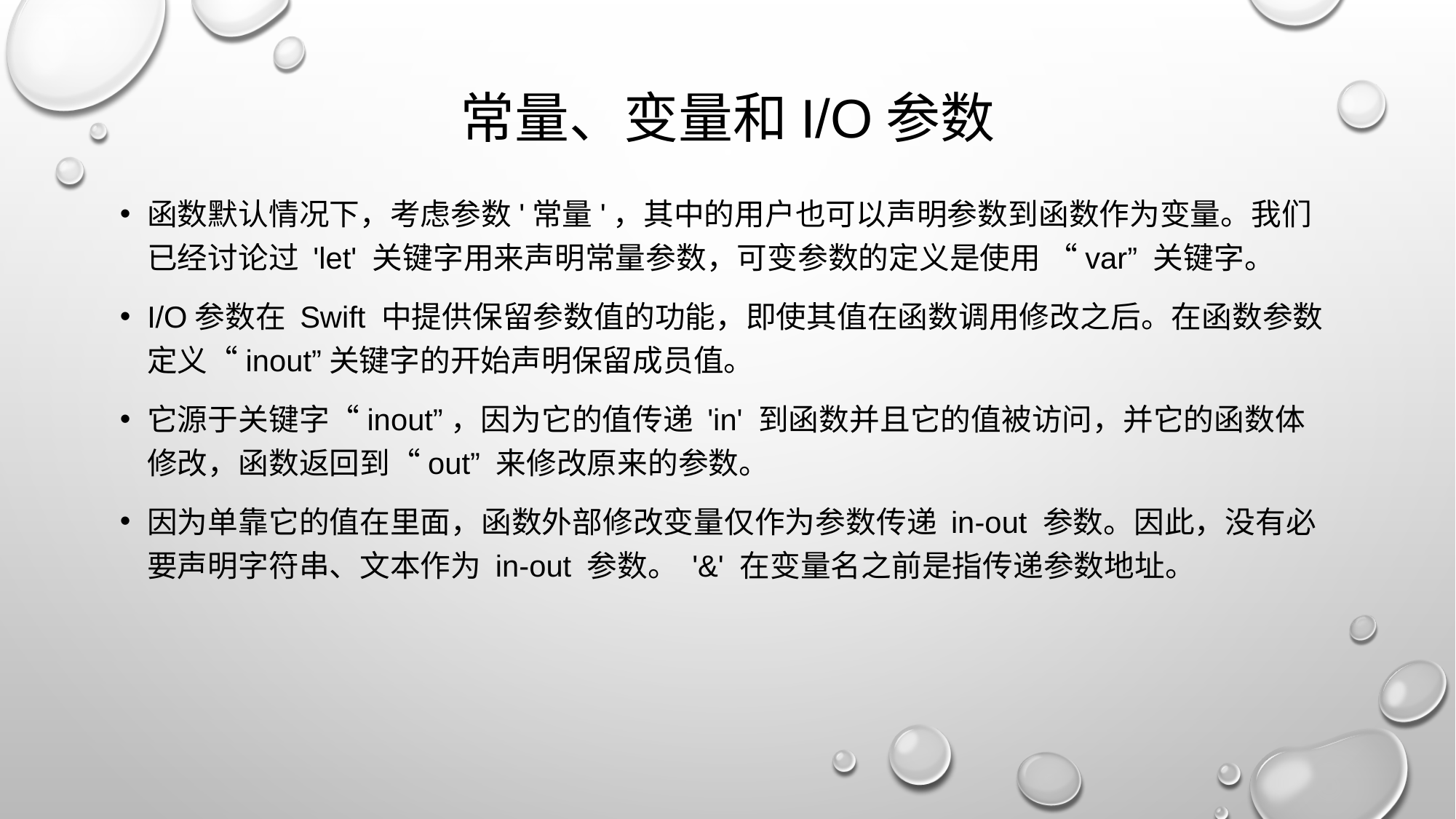

# 常量、变量和I/O参数
函数默认情况下，考虑参数'常量'，其中的用户也可以声明参数到函数作为变量。我们已经讨论过 'let' 关键字用来声明常量参数，可变参数的定义是使用 “var” 关键字。
I/O参数在 Swift 中提供保留参数值的功能，即使其值在函数调用修改之后。在函数参数定义“inout”关键字的开始声明保留成员值。
它源于关键字“inout”，因为它的值传递 'in' 到函数并且它的值被访问，并它的函数体修改，函数返回到“out” 来修改原来的参数。
因为单靠它的值在里面，函数外部修改变量仅作为参数传递 in-out 参数。因此，没有必要声明字符串、文本作为 in-out 参数。 '&' 在变量名之前是指传递参数地址。